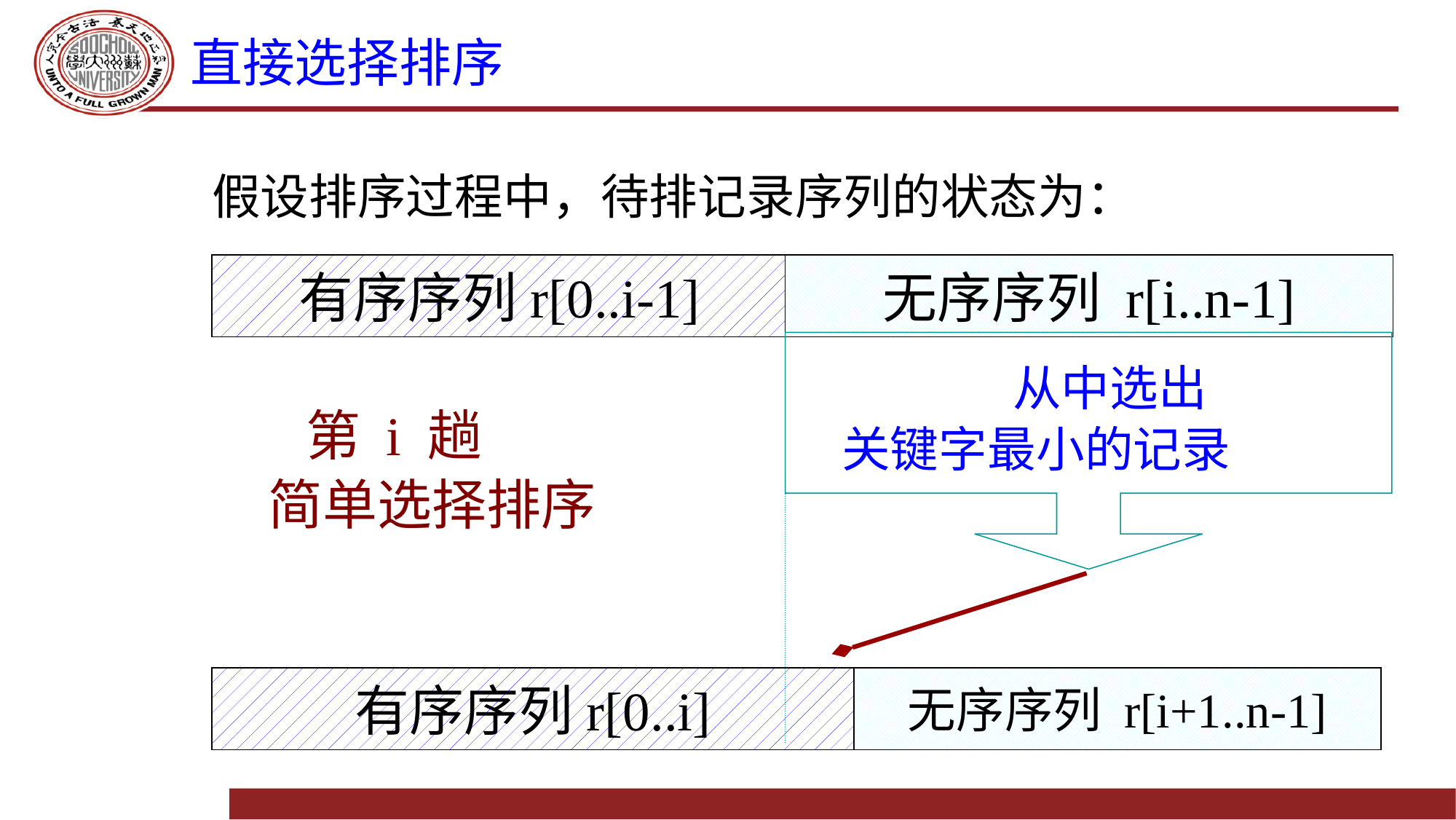

# 直接选择排序
假设排序过程中，待排记录序列的状态为：
有序序列r[0..i-1]
无序序列 r[i..n-1]

从中选出
关键字最小的记录
  第 i 趟
简单选择排序

有序序列r[0..i]
无序序列 r[i+1..n-1]